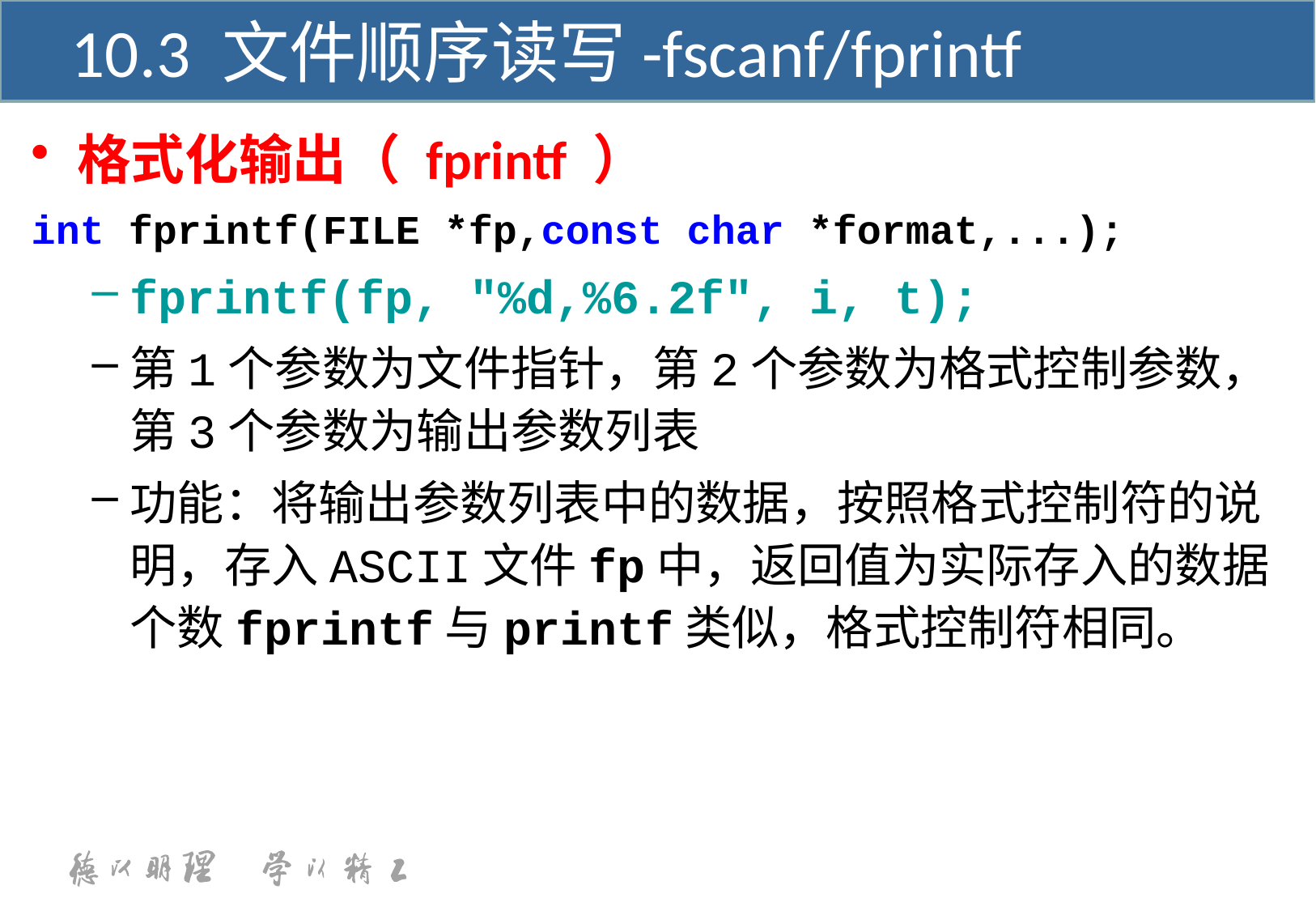

10.3 文件顺序读写-fscanf/fprintf
格式化输出（ fprintf ）
int fprintf(FILE *fp,const char *format,...);
fprintf(fp, "%d,%6.2f", i, t);
第1个参数为文件指针，第2个参数为格式控制参数，第3个参数为输出参数列表
功能：将输出参数列表中的数据，按照格式控制符的说明，存入ASCII文件fp中，返回值为实际存入的数据个数fprintf与printf类似，格式控制符相同。